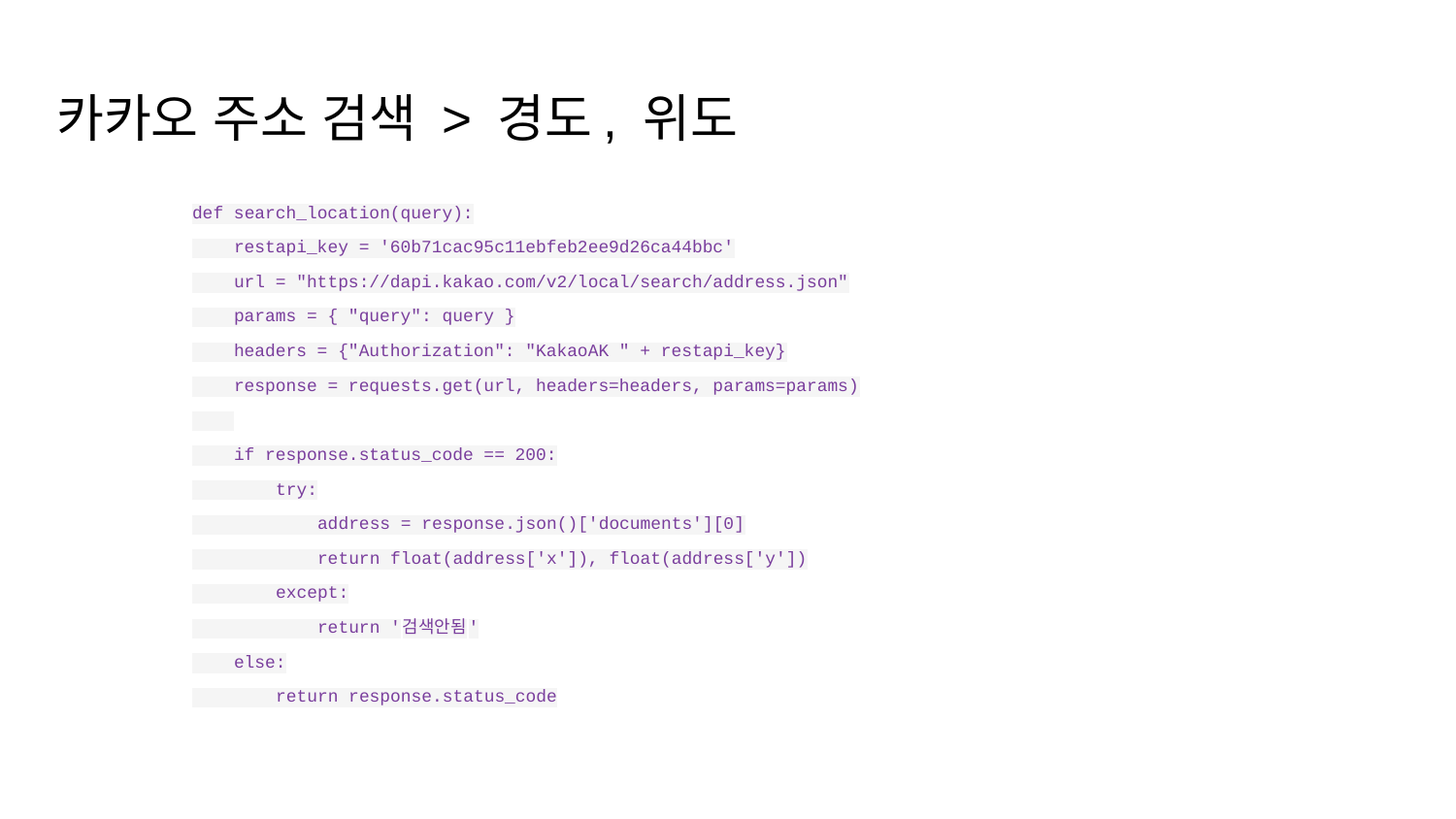

# 카카오 주소 검색 > 경도, 위도
def search_location(query):
    restapi_key = '60b71cac95c11ebfeb2ee9d26ca44bbc'
    url = "https://dapi.kakao.com/v2/local/search/address.json"
    params = { "query": query }
    headers = {"Authorization": "KakaoAK " + restapi_key}
    response = requests.get(url, headers=headers, params=params)

    if response.status_code == 200:
        try:
            address = response.json()['documents'][0]
            return float(address['x']), float(address['y'])
        except:
            return '검색안됨'
    else:
        return response.status_code